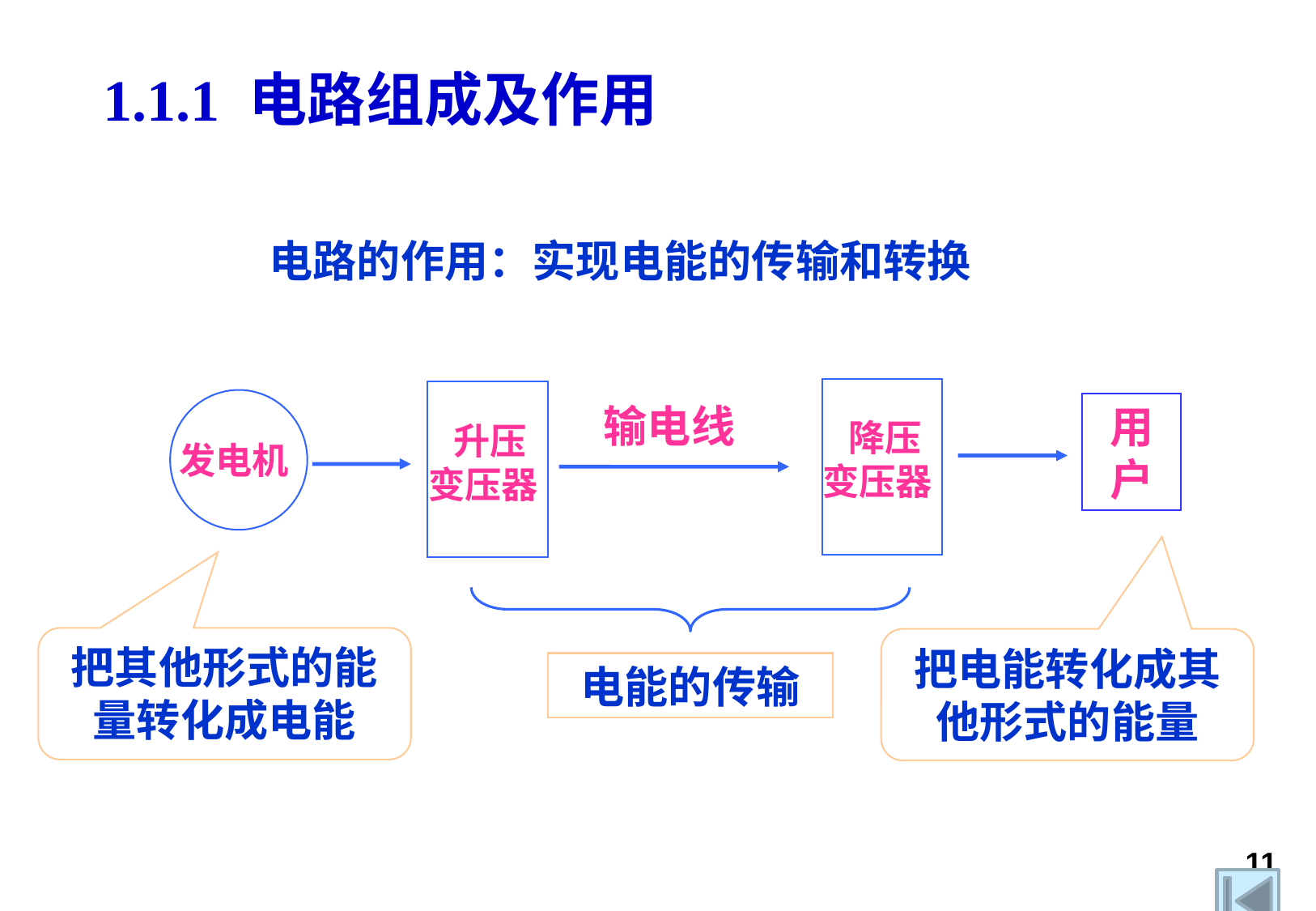

1.1.1 电路组成及作用
电路的作用：实现电能的传输和转换

  降压
变压器

  升压
变压器
输电线

发电机
用户

电能的传输
把其他形式的能量转化成电能
把电能转化成其他形式的能量